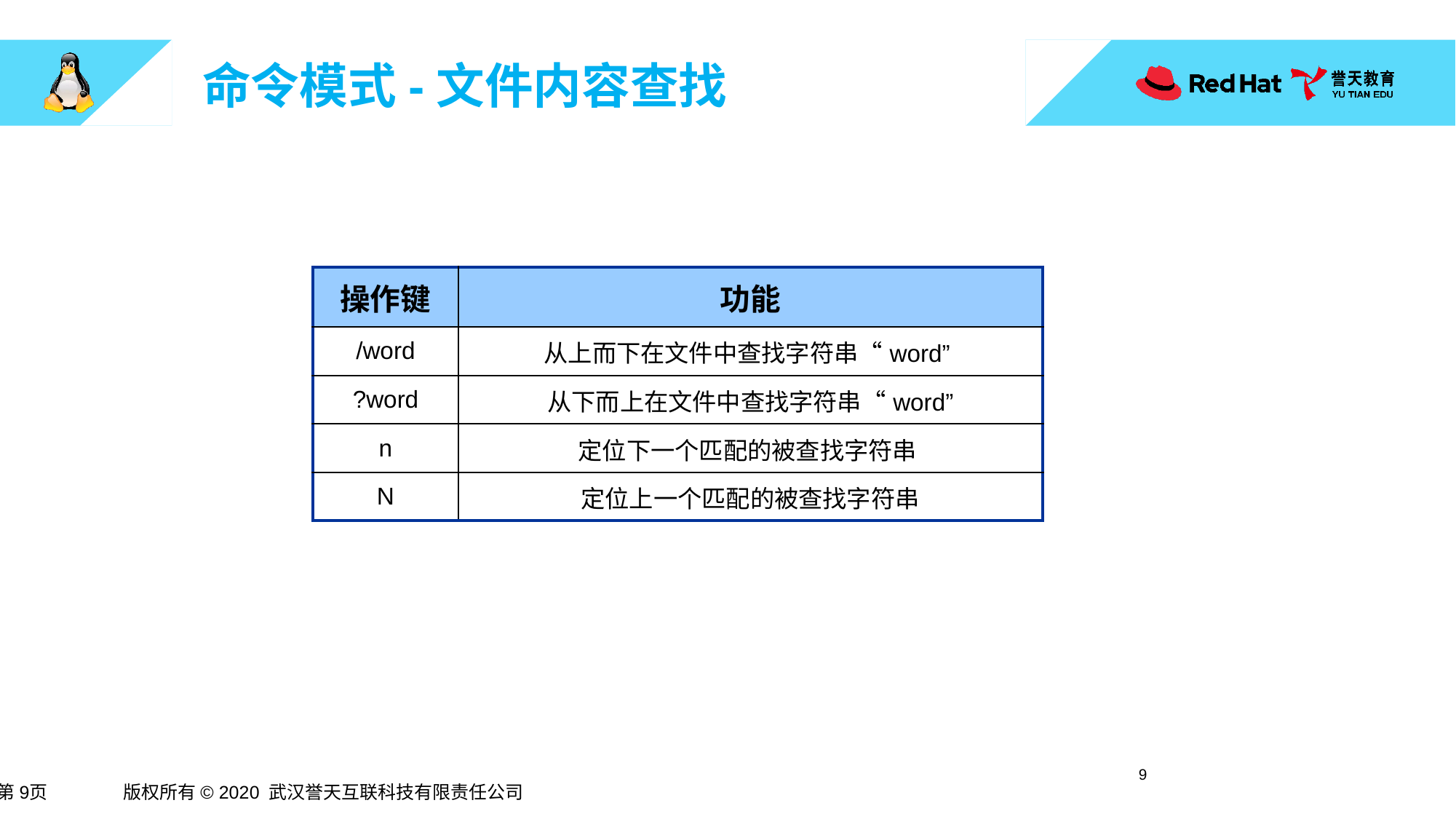

# 命令模式-文件内容查找
| 操作键 | 功能 |
| --- | --- |
| /word | 从上而下在文件中查找字符串“word” |
| ?word | 从下而上在文件中查找字符串“word” |
| n | 定位下一个匹配的被查找字符串 |
| N | 定位上一个匹配的被查找字符串 |
9